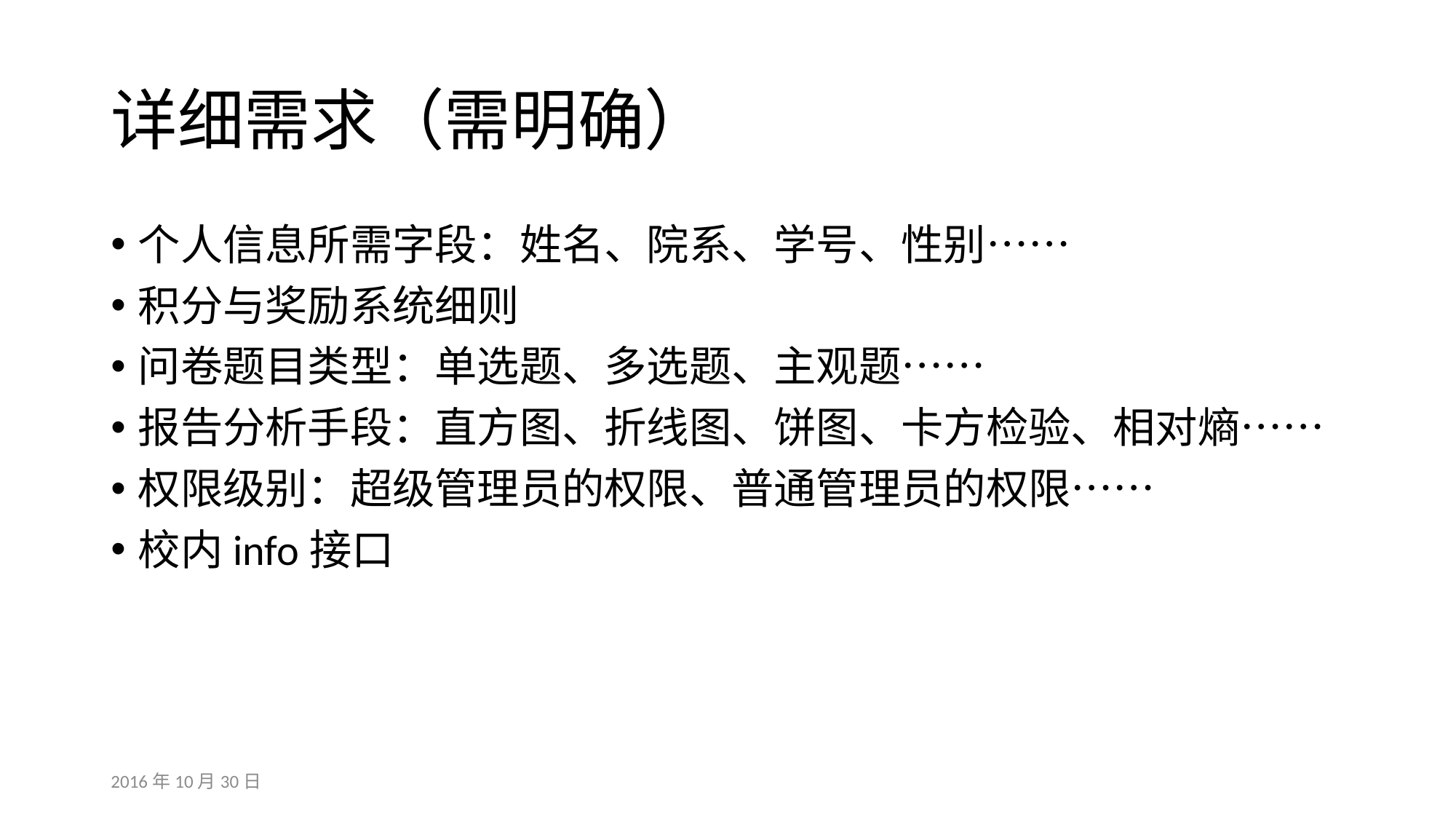

# 详细需求（需明确）
个人信息所需字段：姓名、院系、学号、性别……
积分与奖励系统细则
问卷题目类型：单选题、多选题、主观题……
报告分析手段：直方图、折线图、饼图、卡方检验、相对熵……
权限级别：超级管理员的权限、普通管理员的权限……
校内info接口

2016年10月30日